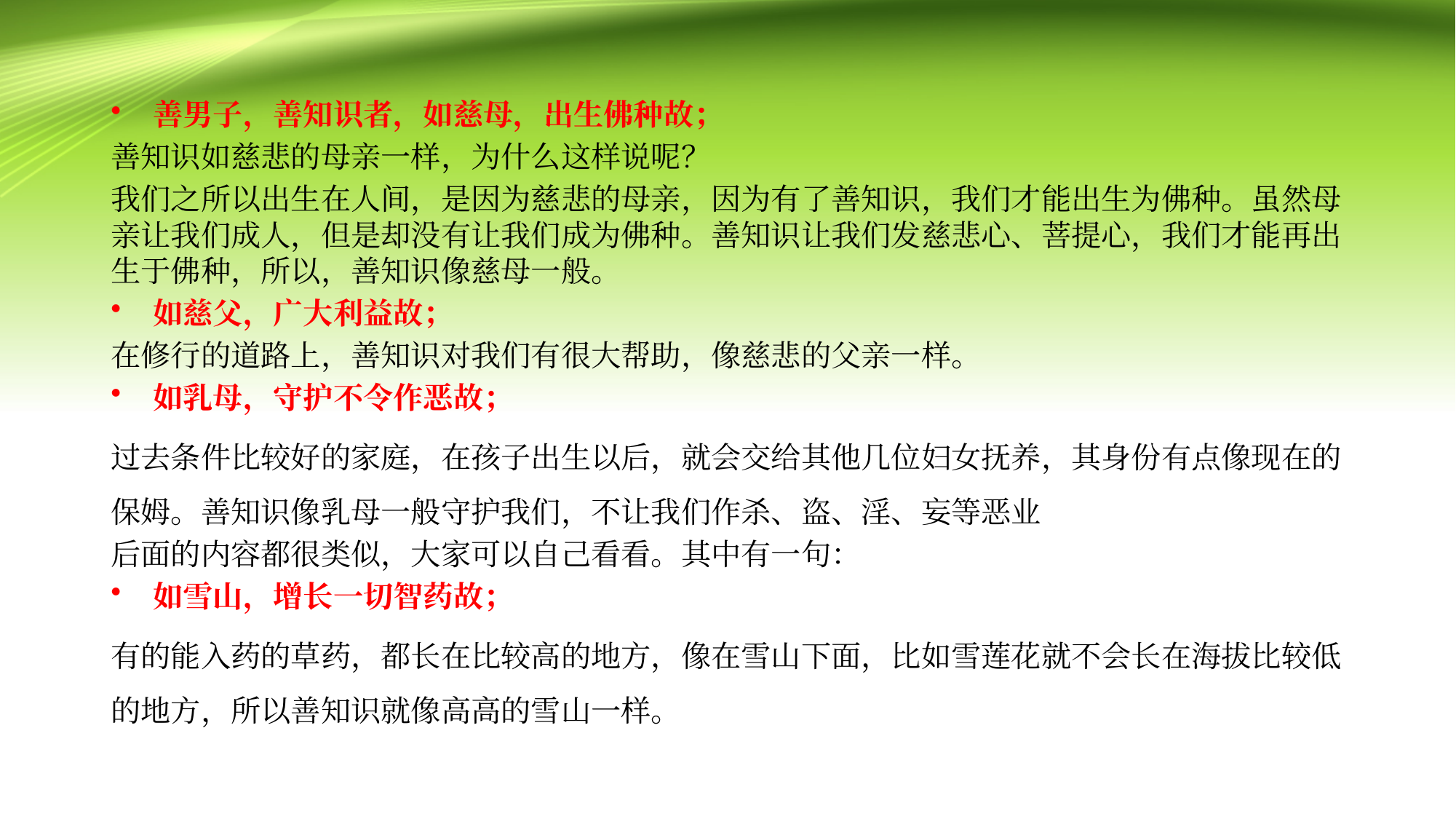

善男子，善知识者，如慈母，出生佛种故；
善知识如慈悲的母亲一样，为什么这样说呢？
我们之所以出生在人间，是因为慈悲的母亲，因为有了善知识，我们才能出生为佛种。虽然母亲让我们成人，但是却没有让我们成为佛种。善知识让我们发慈悲心、菩提心，我们才能再出生于佛种，所以，善知识像慈母一般。
如慈父，广大利益故；
在修行的道路上，善知识对我们有很大帮助，像慈悲的父亲一样。
如乳母，守护不令作恶故；
过去条件比较好的家庭，在孩子出生以后，就会交给其他几位妇女抚养，其身份有点像现在的保姆。善知识像乳母一般守护我们，不让我们作杀、盗、淫、妄等恶业
后面的内容都很类似，大家可以自己看看。其中有一句：
如雪山，增长一切智药故；
有的能入药的草药，都长在比较高的地方，像在雪山下面，比如雪莲花就不会长在海拔比较低的地方，所以善知识就像高高的雪山一样。